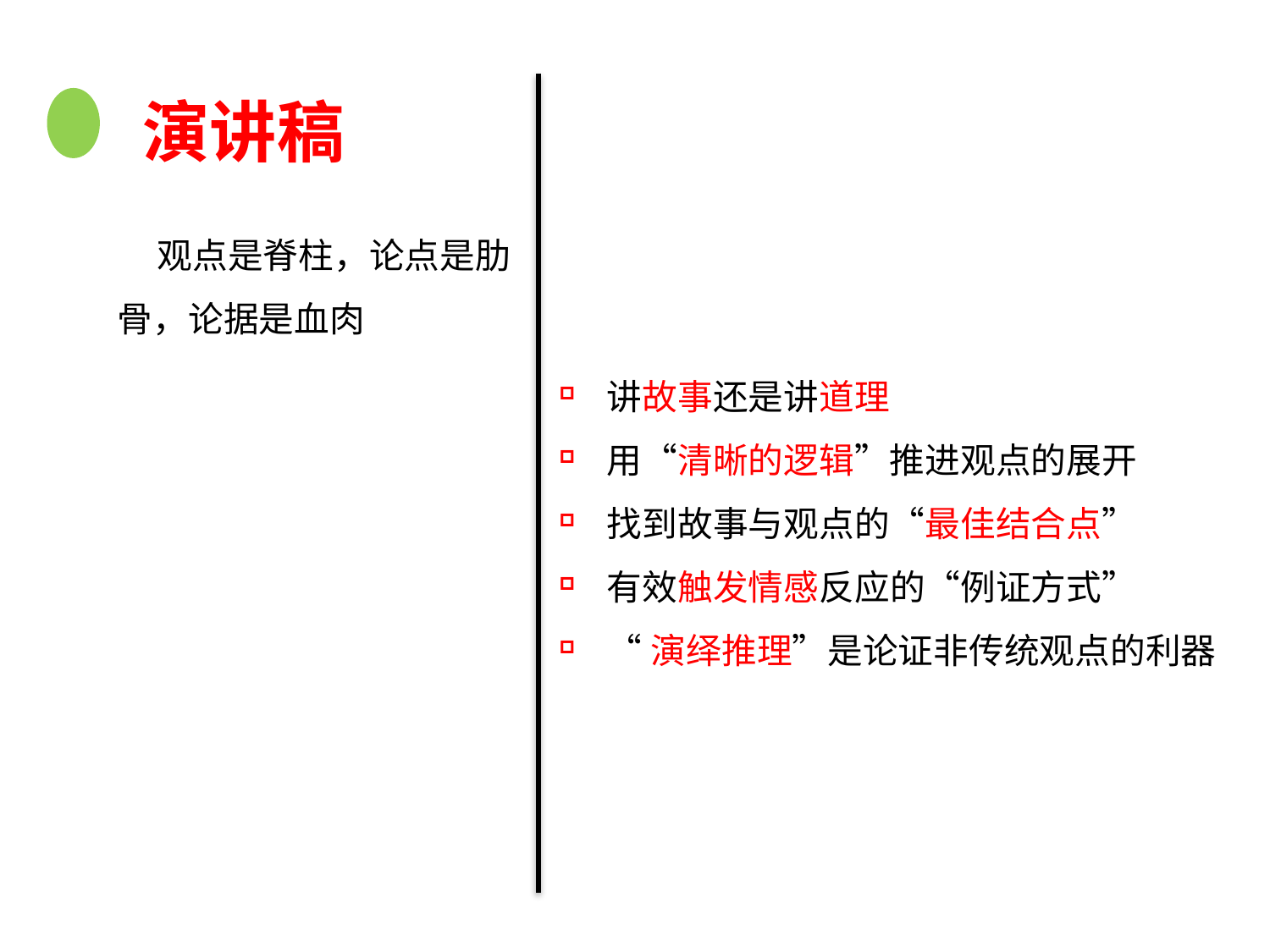

演讲稿

    观点是脊柱，论点是肋骨，论据是血肉
讲故事还是讲道理
用“清晰的逻辑”推进观点的展开
找到故事与观点的“最佳结合点”
有效触发情感反应的“例证方式”
“演绎推理”是论证非传统观点的利器